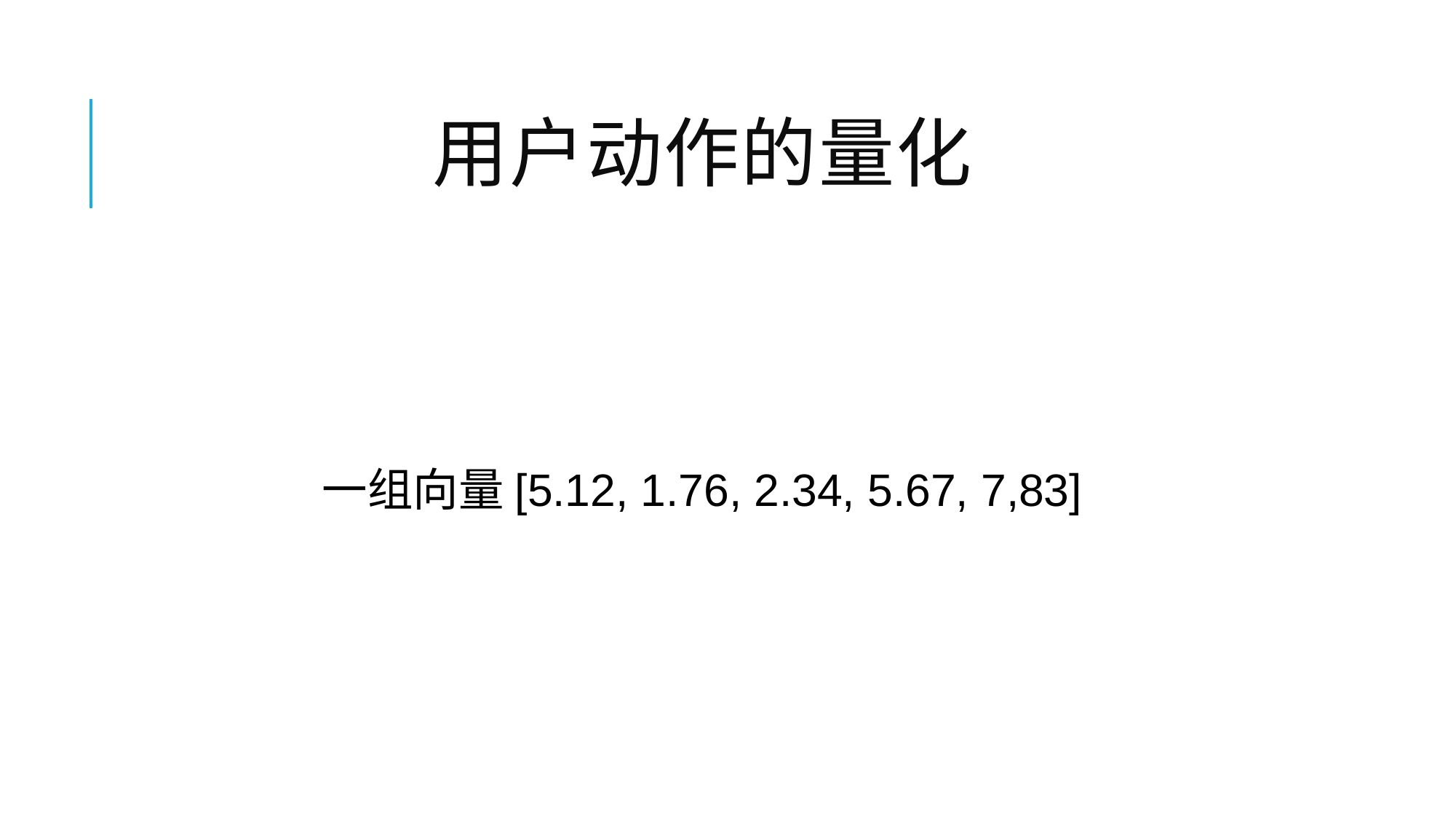

# 用户动作的量化

一组向量[5.12, 1.76, 2.34, 5.67, 7,83]